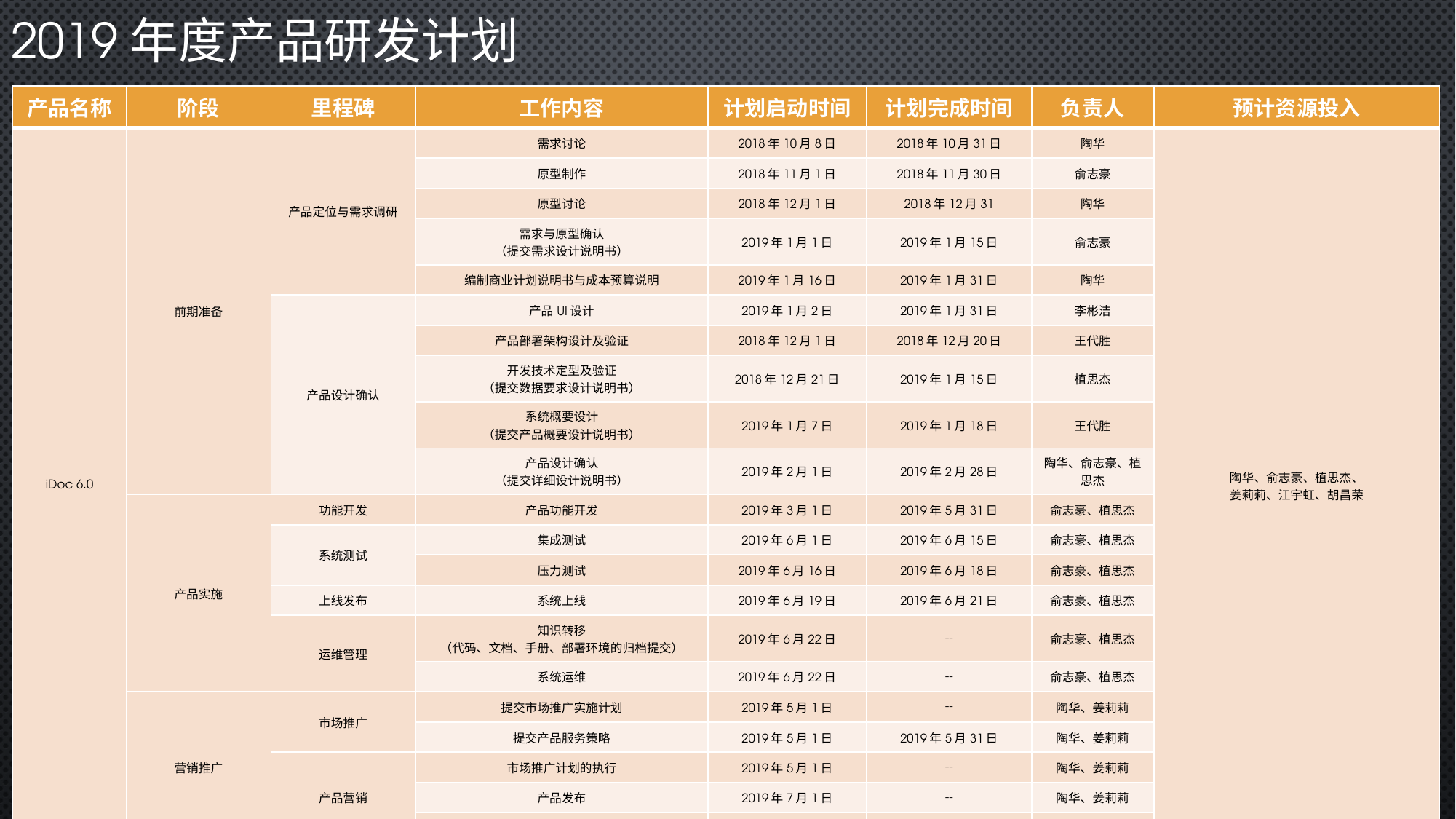

# 2019年度产品研发计划
| 产品名称 | 阶段 | 里程碑 | 工作内容 | 计划启动时间 | 计划完成时间 | 负责人 | 预计资源投入 |
| --- | --- | --- | --- | --- | --- | --- | --- |
| iDoc 6.0 | 前期准备 | 产品定位与需求调研 | 需求讨论 | 2018年10月8日 | 2018年10月31日 | 陶华 | 陶华、俞志豪、植思杰、 姜莉莉、江宇虹、胡昌荣 |
|  |  |  | 原型制作 | 2018年11月1日 | 2018年11月30日 | 俞志豪 |  |
|  |  |  | 原型讨论 | 2018年12月1日 | 2018年12月31 | 陶华 |  |
|  |  |  | 需求与原型确认 （提交需求设计说明书） | 2019年1月1日 | 2019年1月15日 | 俞志豪 |  |
|  |  |  | 编制商业计划说明书与成本预算说明 | 2019年1月16日 | 2019年1月31日 | 陶华 |  |
|  |  | 产品设计确认 | 产品UI设计 | 2019年1月2日 | 2019年1月31日 | 李彬洁 |  |
|  |  |  | 产品部署架构设计及验证 | 2018年12月1日 | 2018年12月20日 | 王代胜 |  |
|  |  |  | 开发技术定型及验证 （提交数据要求设计说明书） | 2018年12月21日 | 2019年1月15日 | 植思杰 |  |
|  |  |  | 系统概要设计 （提交产品概要设计说明书） | 2019年1月7日 | 2019年1月18日 | 王代胜 |  |
|  |  |  | 产品设计确认 （提交详细设计说明书） | 2019年2月1日 | 2019年2月28日 | 陶华、俞志豪、植思杰 |  |
|  | 产品实施 | 功能开发 | 产品功能开发 | 2019年3月1日 | 2019年5月31日 | 俞志豪、植思杰 |  |
|  |  | 系统测试 | 集成测试 | 2019年6月1日 | 2019年6月15日 | 俞志豪、植思杰 |  |
|  |  |  | 压力测试 | 2019年6月16日 | 2019年6月18日 | 俞志豪、植思杰 |  |
|  |  | 上线发布 | 系统上线 | 2019年6月19日 | 2019年6月21日 | 俞志豪、植思杰 |  |
|  |  | 运维管理 | 知识转移 （代码、文档、手册、部署环境的归档提交） | 2019年6月22日 | -- | 俞志豪、植思杰 |  |
|  |  |  | 系统运维 | 2019年6月22日 | -- | 俞志豪、植思杰 |  |
|  | 营销推广 | 市场推广 | 提交市场推广实施计划 | 2019年5月1日 | -- | 陶华、姜莉莉 |  |
|  |  |  | 提交产品服务策略 | 2019年5月1日 | 2019年5月31日 | 陶华、姜莉莉 |  |
|  |  | 产品营销 | 市场推广计划的执行 | 2019年5月1日 | -- | 陶华、姜莉莉 |  |
|  |  |  | 产品发布 | 2019年7月1日 | -- | 陶华、姜莉莉 |  |
|  |  |  | 商务与客户售后服务 | 2019年7月1日 | -- | 陶华、姜莉莉 |  |